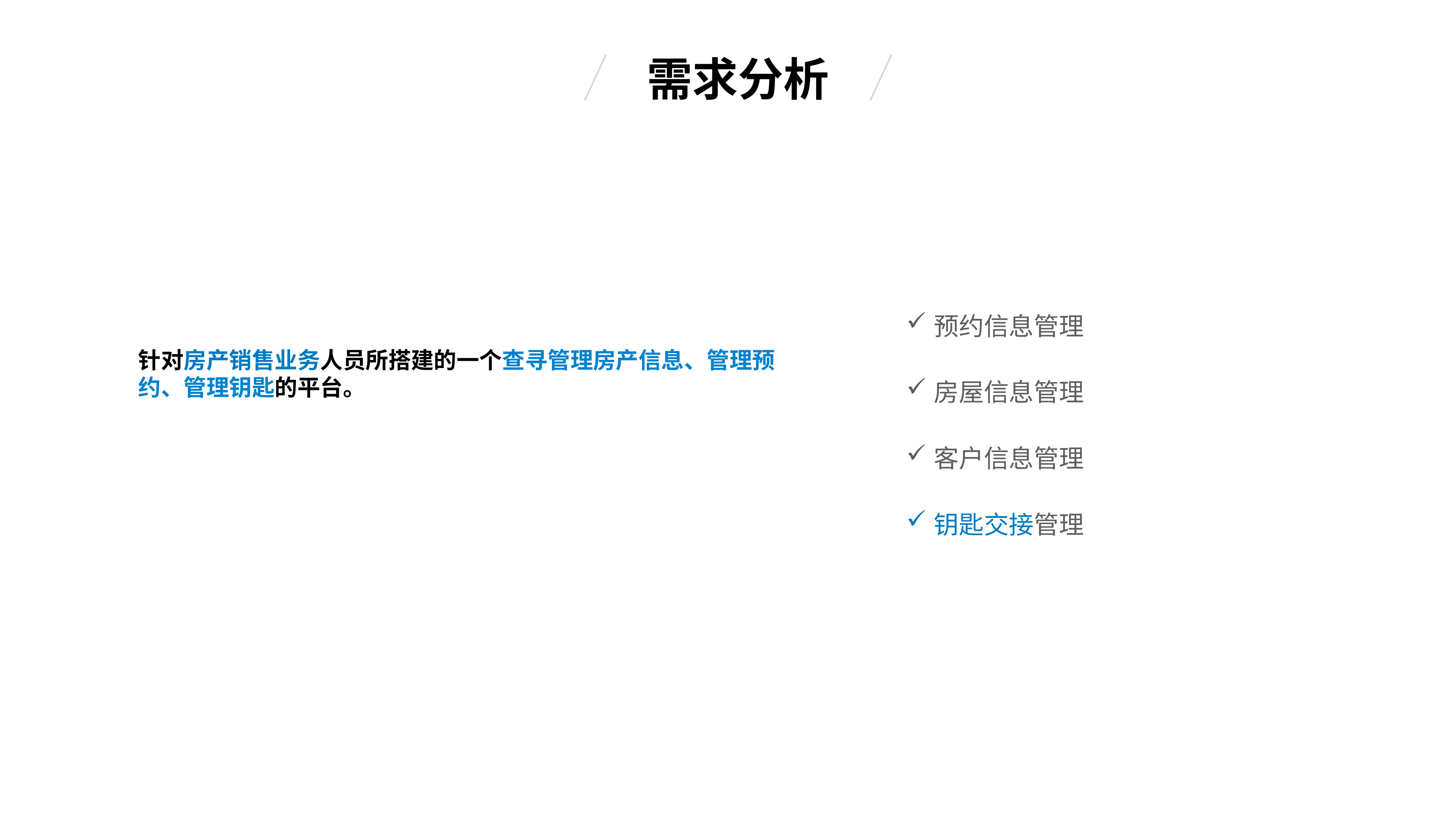

需求分析

预约信息管理
房屋信息管理
客户信息管理
钥匙交接管理
针对房产销售业务人员所搭建的一个查寻管理房产信息、管理预约、管理钥匙的平台。